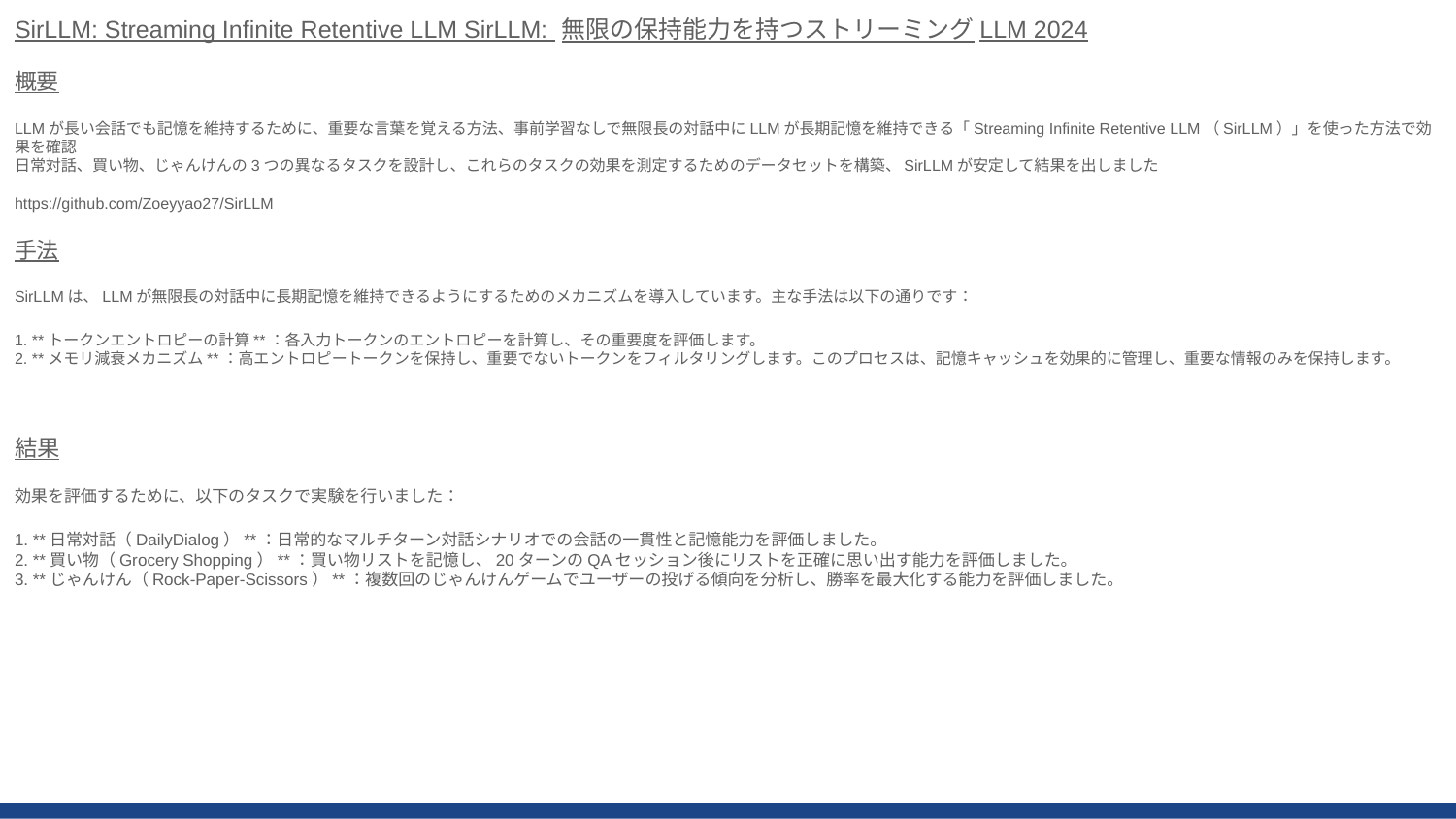

SirLLM: Streaming Infinite Retentive LLM SirLLM: 無限の保持能力を持つストリーミングLLM 2024
概要
LLMが長い会話でも記憶を維持するために、重要な言葉を覚える方法、事前学習なしで無限長の対話中にLLMが長期記憶を維持できる「Streaming Infinite Retentive LLM（SirLLM）」を使った方法で効果を確認
日常対話、買い物、じゃんけんの3つの異なるタスクを設計し、これらのタスクの効果を測定するためのデータセットを構築、SirLLMが安定して結果を出しました
https://github.com/Zoeyyao27/SirLLM
手法
SirLLMは、LLMが無限長の対話中に長期記憶を維持できるようにするためのメカニズムを導入しています。主な手法は以下の通りです：
1. **トークンエントロピーの計算**：各入力トークンのエントロピーを計算し、その重要度を評価します。
2. **メモリ減衰メカニズム**：高エントロピートークンを保持し、重要でないトークンをフィルタリングします。このプロセスは、記憶キャッシュを効果的に管理し、重要な情報のみを保持します。

結果
効果を評価するために、以下のタスクで実験を行いました：
1. **日常対話（DailyDialog）**：日常的なマルチターン対話シナリオでの会話の一貫性と記憶能力を評価しました。
2. **買い物（Grocery Shopping）**：買い物リストを記憶し、20ターンのQAセッション後にリストを正確に思い出す能力を評価しました。
3. **じゃんけん（Rock-Paper-Scissors）**：複数回のじゃんけんゲームでユーザーの投げる傾向を分析し、勝率を最大化する能力を評価しました。